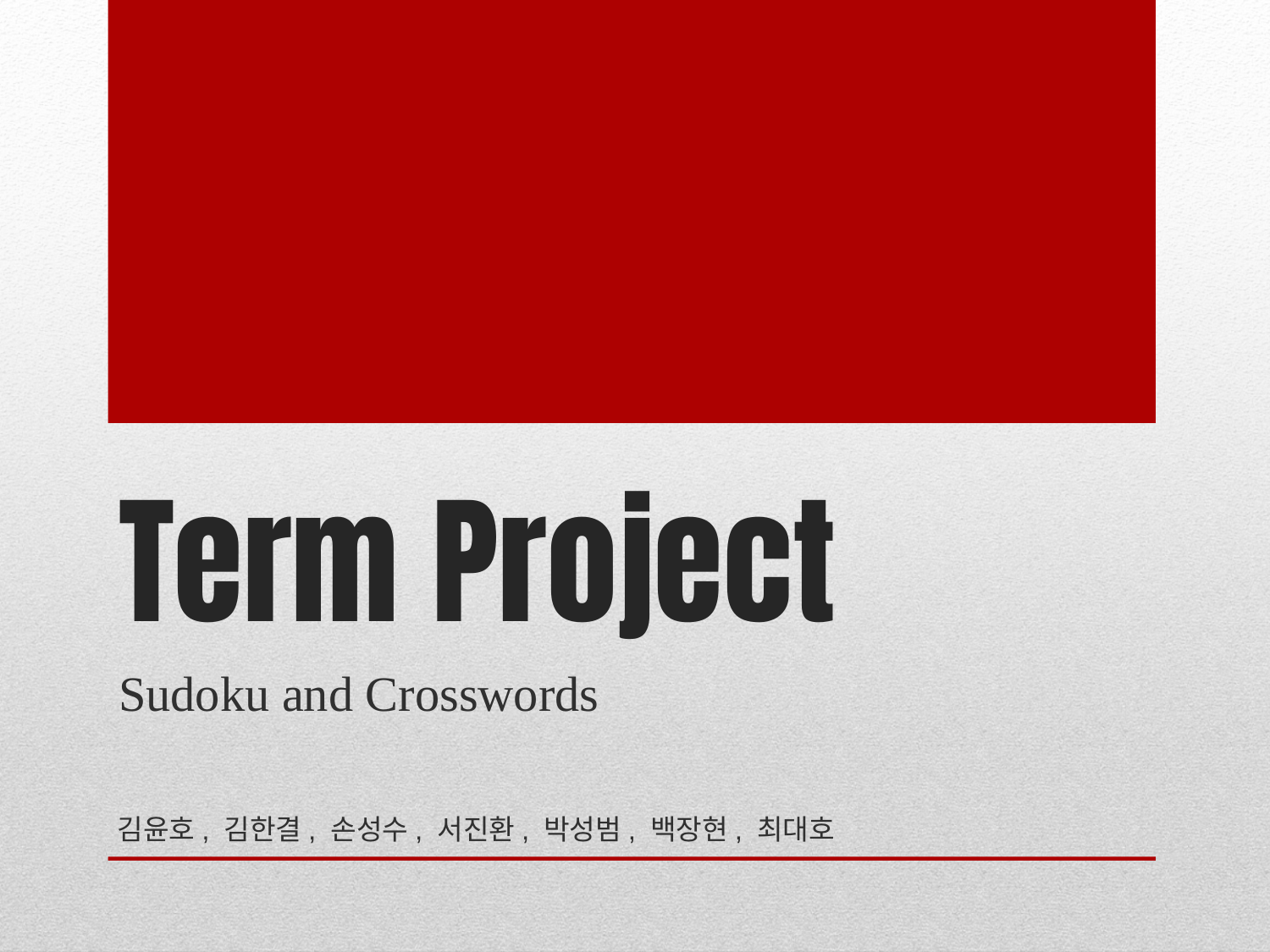

# Term Project
Sudoku and Crosswords
김윤호, 김한결, 손성수, 서진환, 박성범, 백장현, 최대호